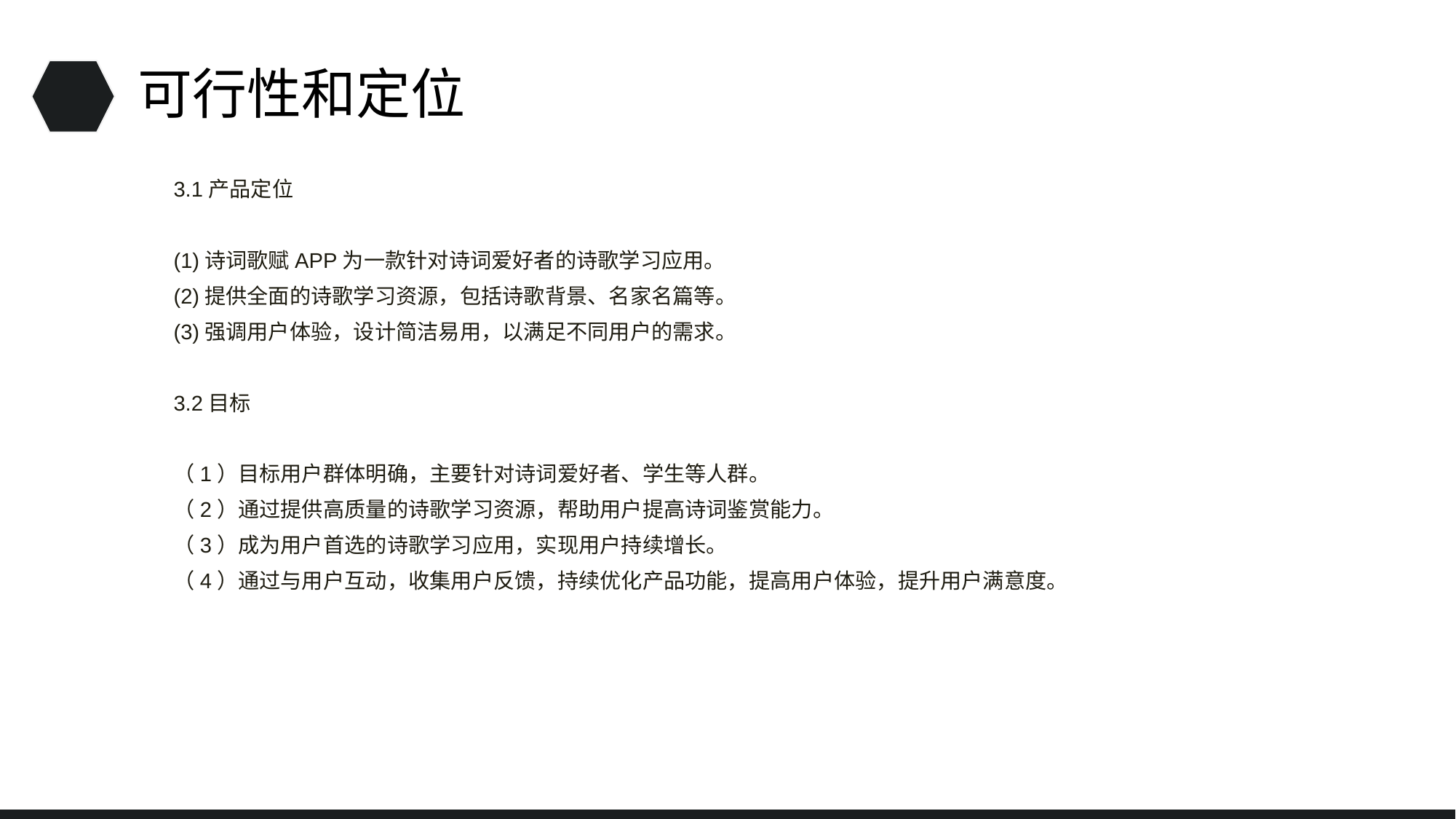

可行性和定位
3.1产品定位

(1)诗词歌赋APP为一款针对诗词爱好者的诗歌学习应用。
(2)提供全面的诗歌学习资源，包括诗歌背景、名家名篇等。
(3)强调用户体验，设计简洁易用，以满足不同用户的需求。

3.2目标

（1）目标用户群体明确，主要针对诗词爱好者、学生等人群。
（2）通过提供高质量的诗歌学习资源，帮助用户提高诗词鉴赏能力。
（3）成为用户首选的诗歌学习应用，实现用户持续增长。
（4）通过与用户互动，收集用户反馈，持续优化产品功能，提高用户体验，提升用户满意度。